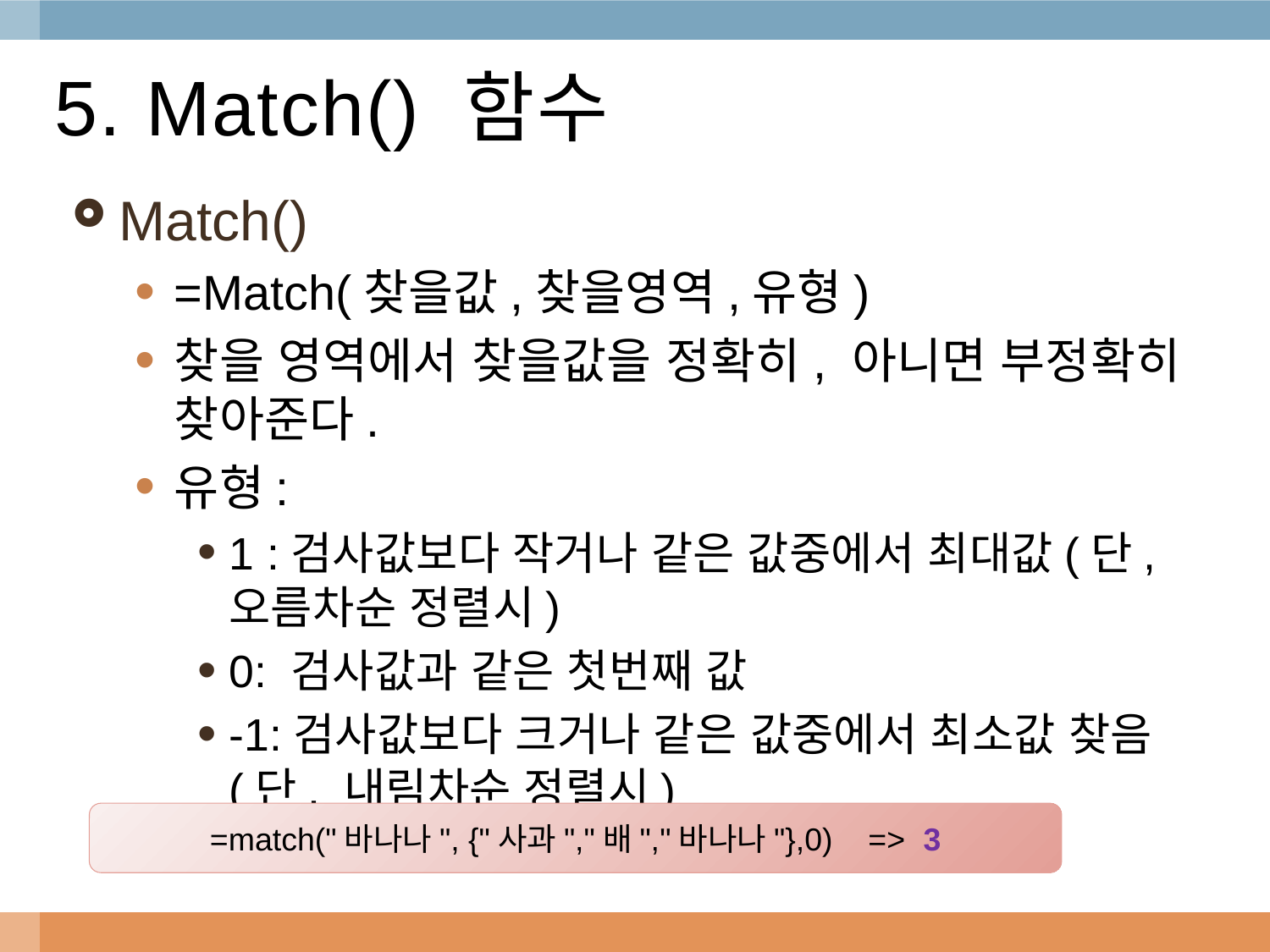

# 5. Match() 함수
Match()
=Match(찾을값,찾을영역,유형)
찾을 영역에서 찾을값을 정확히, 아니면 부정확히 찾아준다.
유형:
1 :검사값보다 작거나 같은 값중에서 최대값(단, 오름차순 정렬시)
0: 검사값과 같은 첫번째 값
-1:검사값보다 크거나 같은 값중에서 최소값 찾음(단, 내림차순 정렬시)
=match("바나나", {"사과","배","바나나"},0)    =>  3